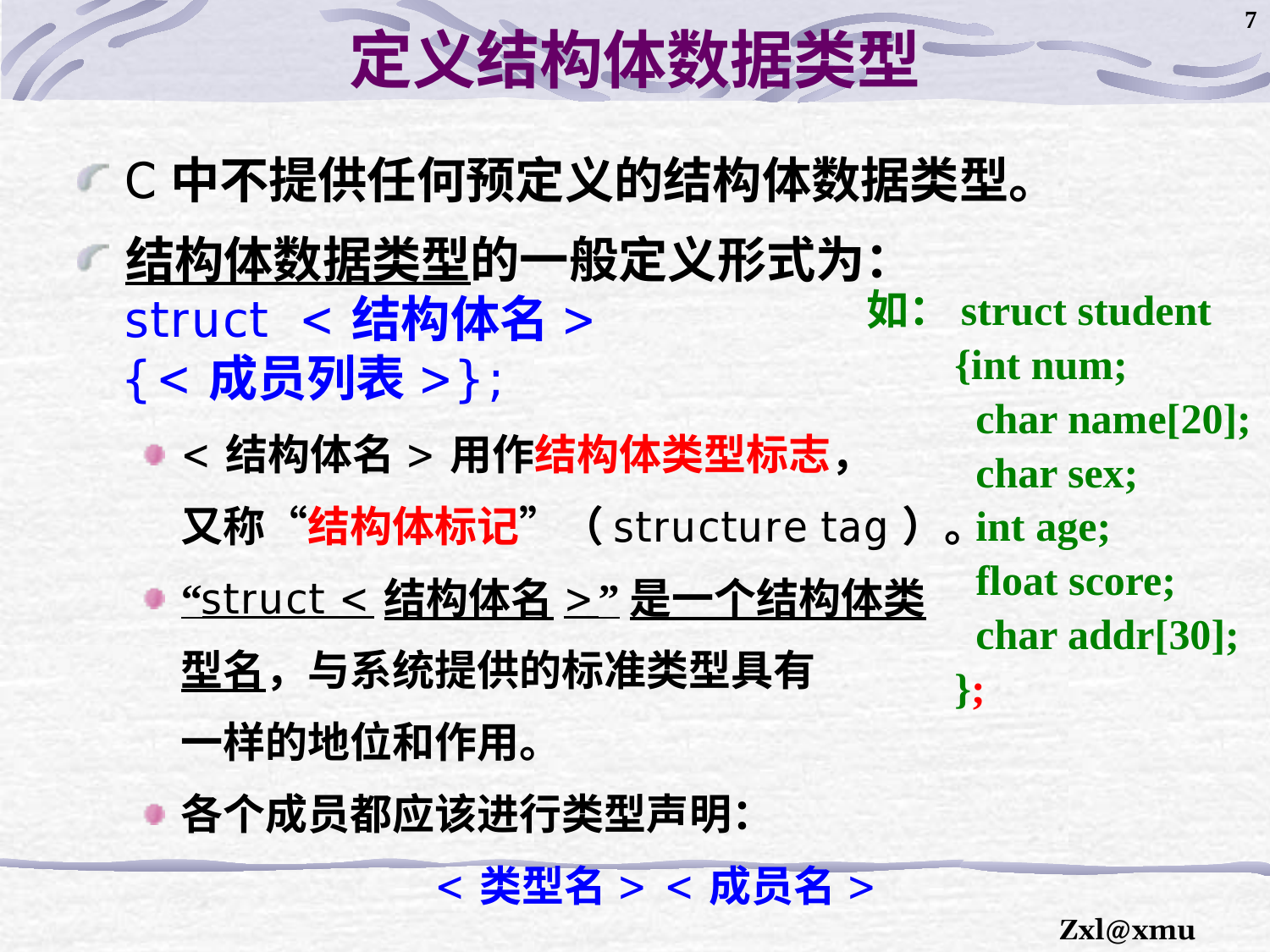

7
# 定义结构体数据类型
C中不提供任何预定义的结构体数据类型。
结构体数据类型的一般定义形式为：
struct  <结构体名>
{<成员列表>};
<结构体名>用作结构体类型标志，
	又称“结构体标记”（structure tag）。
“struct <结构体名>”是一个结构体类
	型名，与系统提供的标准类型具有
	一样的地位和作用。
各个成员都应该进行类型声明：
			<类型名> <成员名>
   如：struct student
	{int num;
	  char name[20];
	  char sex;
	  int age;
	  float score;
	  char addr[30];
	};